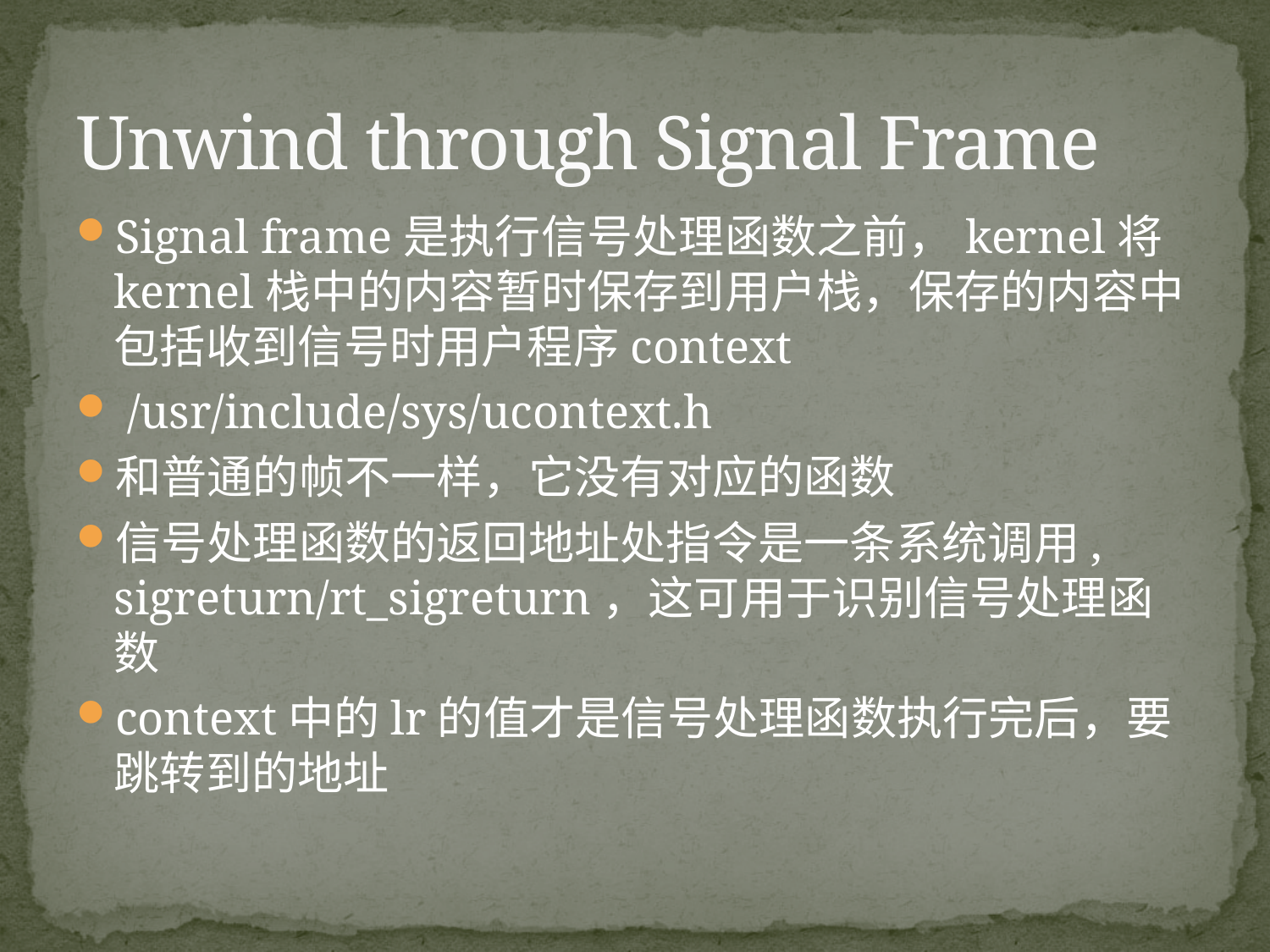

# Unwind through Signal Frame
Signal frame是执行信号处理函数之前，kernel将kernel栈中的内容暂时保存到用户栈，保存的内容中包括收到信号时用户程序context
 /usr/include/sys/ucontext.h
和普通的帧不一样，它没有对应的函数
信号处理函数的返回地址处指令是一条系统调用, sigreturn/rt_sigreturn，这可用于识别信号处理函数
context中的lr的值才是信号处理函数执行完后，要跳转到的地址